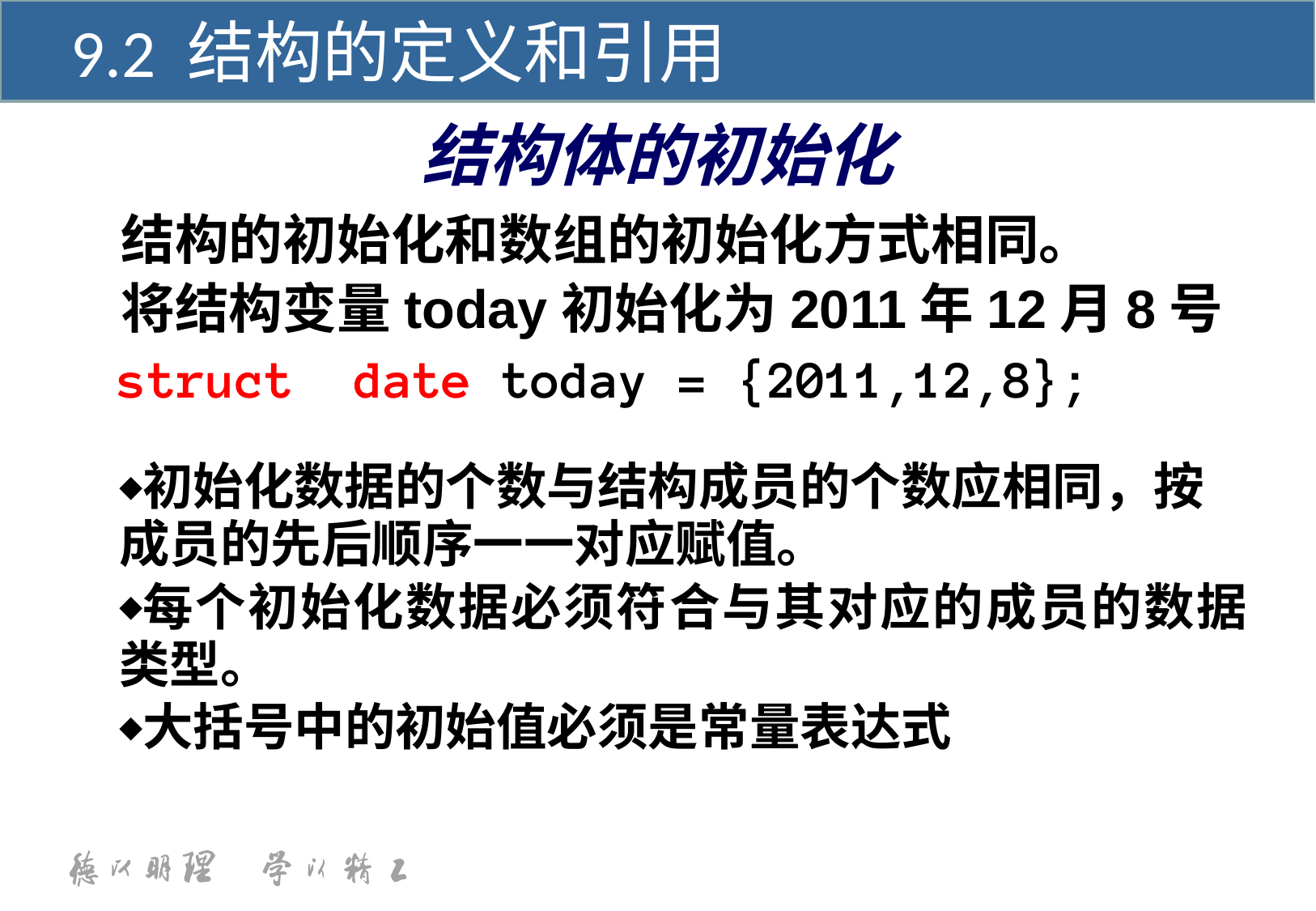

9.2 结构的定义和引用
# 结构体的初始化
    结构的初始化和数组的初始化方式相同。
    将结构变量today初始化为2011年12月8号
    struct  date today = {2011,12,8};

初始化数据的个数与结构成员的个数应相同，按成员的先后顺序一一对应赋值。
每个初始化数据必须符合与其对应的成员的数据类型。
大括号中的初始值必须是常量表达式
25